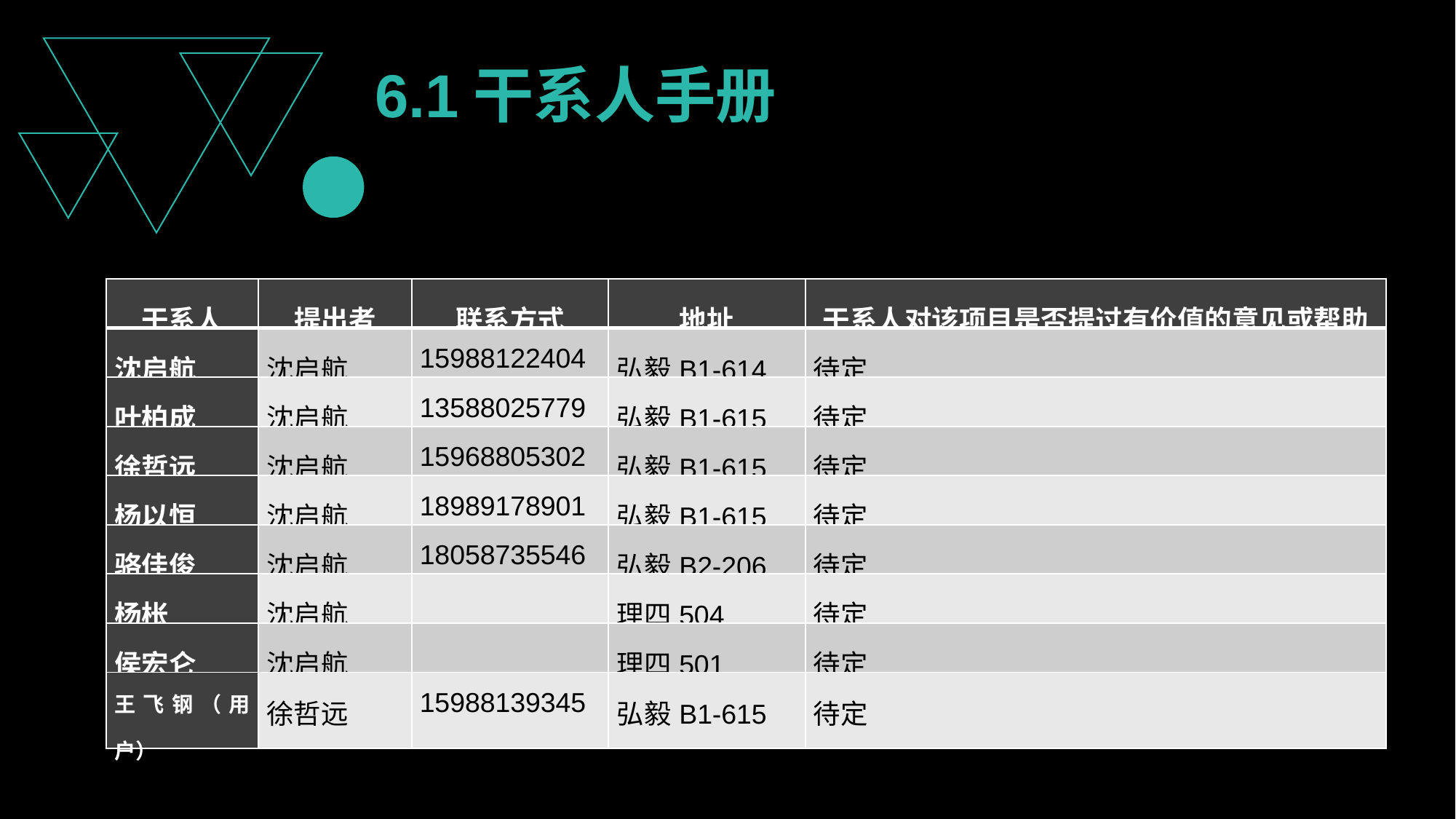

6.1干系人手册

| 干系人 | 提出者 | 联系方式 | 地址 | 干系人对该项目是否提过有价值的意见或帮助 |
| --- | --- | --- | --- | --- |
| 沈启航 | 沈启航 | 15988122404 | 弘毅B1-614 | 待定 |
| 叶柏成 | 沈启航 | 13588025779 | 弘毅B1-615 | 待定 |
| 徐哲远 | 沈启航 | 15968805302 | 弘毅B1-615 | 待定 |
| 杨以恒 | 沈启航 | 18989178901 | 弘毅B1-615 | 待定 |
| 骆佳俊 | 沈启航 | 18058735546 | 弘毅B2-206 | 待定 |
| 杨枨 | 沈启航 |  | 理四504 | 待定 |
| 侯宏仑 | 沈启航 |  | 理四501 | 待定 |
| 王飞钢（用户） | 徐哲远 | 15988139345 | 弘毅B1-615 | 待定 |